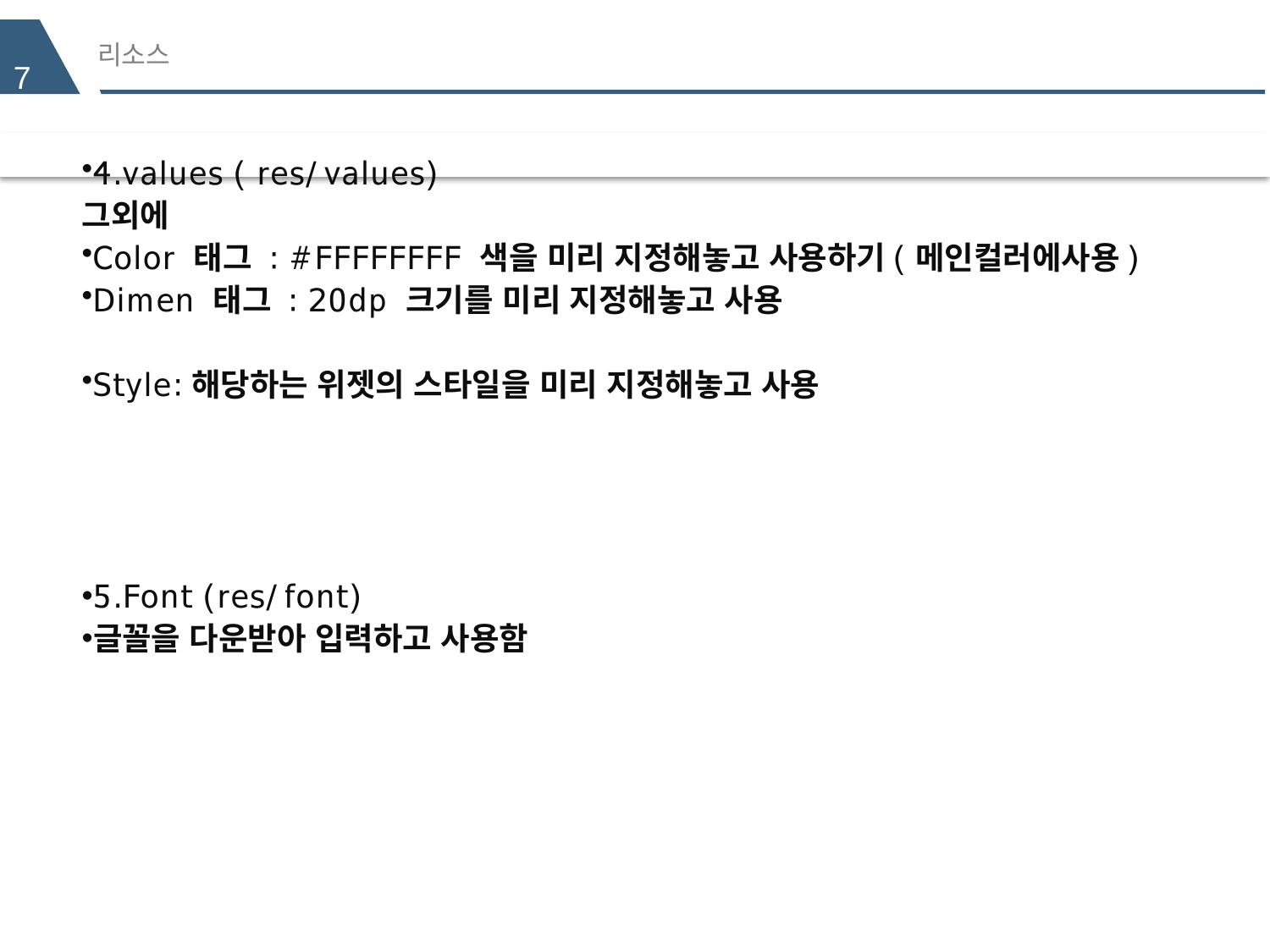

# 리소스
7
4.values ( res/values)
그외에
Color 태그 : #FFFFFFFF 색을 미리 지정해놓고 사용하기(메인컬러에사용)
Dimen 태그 : 20dp 크기를 미리 지정해놓고 사용

Style:해당하는 위젯의 스타일을 미리 지정해놓고 사용

5.Font (res/font)
글꼴을 다운받아 입력하고 사용함